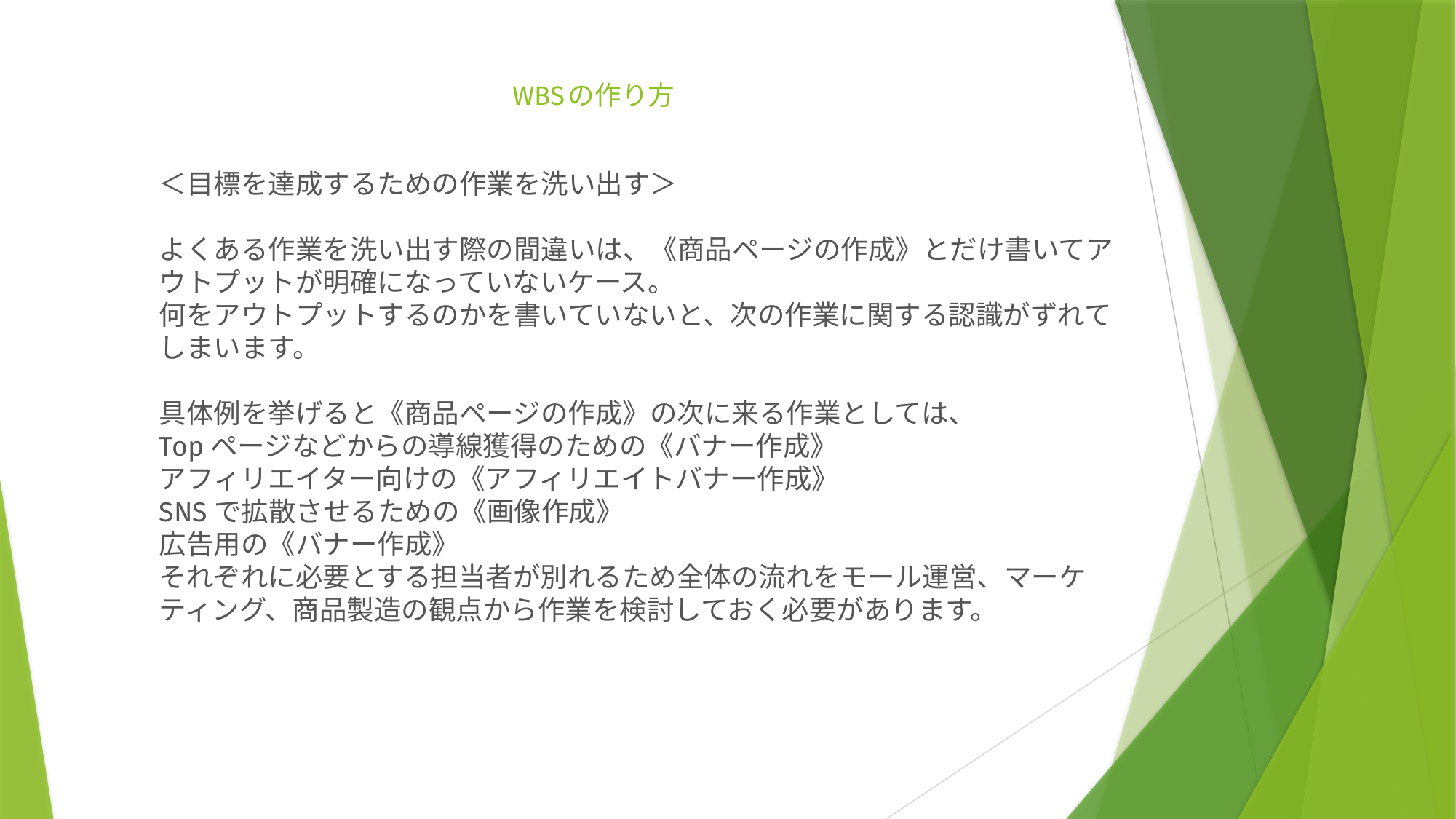

# WBSの作り方
＜目標を達成するための作業を洗い出す＞

よくある作業を洗い出す際の間違いは、《商品ページの作成》とだけ書いてアウトプットが明確になっていないケース。
何をアウトプットするのかを書いていないと、次の作業に関する認識がずれてしまいます。

具体例を挙げると《商品ページの作成》の次に来る作業としては、
Topページなどからの導線獲得のための《バナー作成》
アフィリエイター向けの《アフィリエイトバナー作成》
SNSで拡散させるための《画像作成》
広告用の《バナー作成》
それぞれに必要とする担当者が別れるため全体の流れをモール運営、マーケティング、商品製造の観点から作業を検討しておく必要があります。